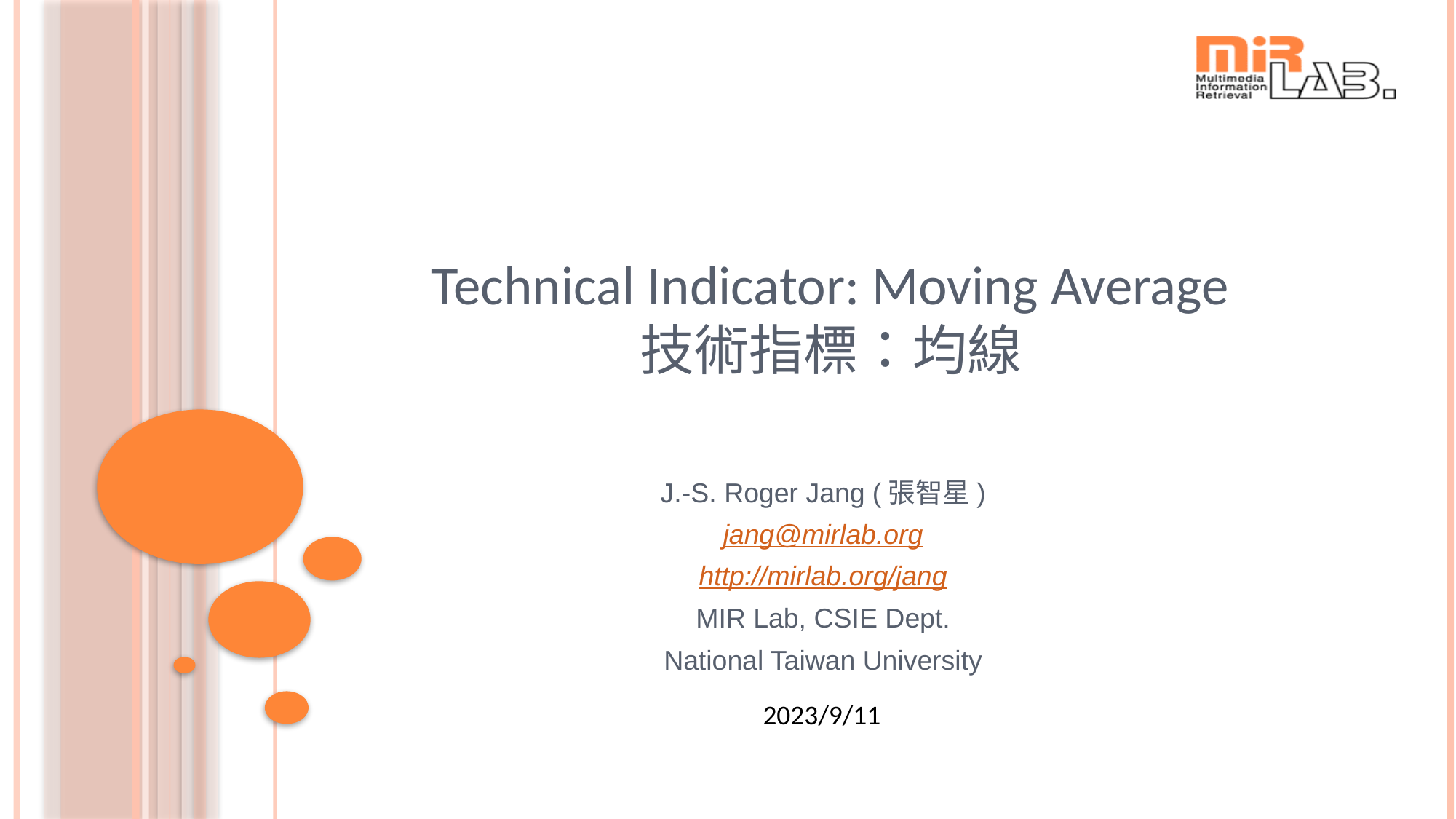

# Technical Indicator: Moving Average 技術指標：均線
J.-S. Roger Jang (張智星)
jang@mirlab.org
http://mirlab.org/jang
MIR Lab, CSIE Dept.
National Taiwan University

2023/9/11